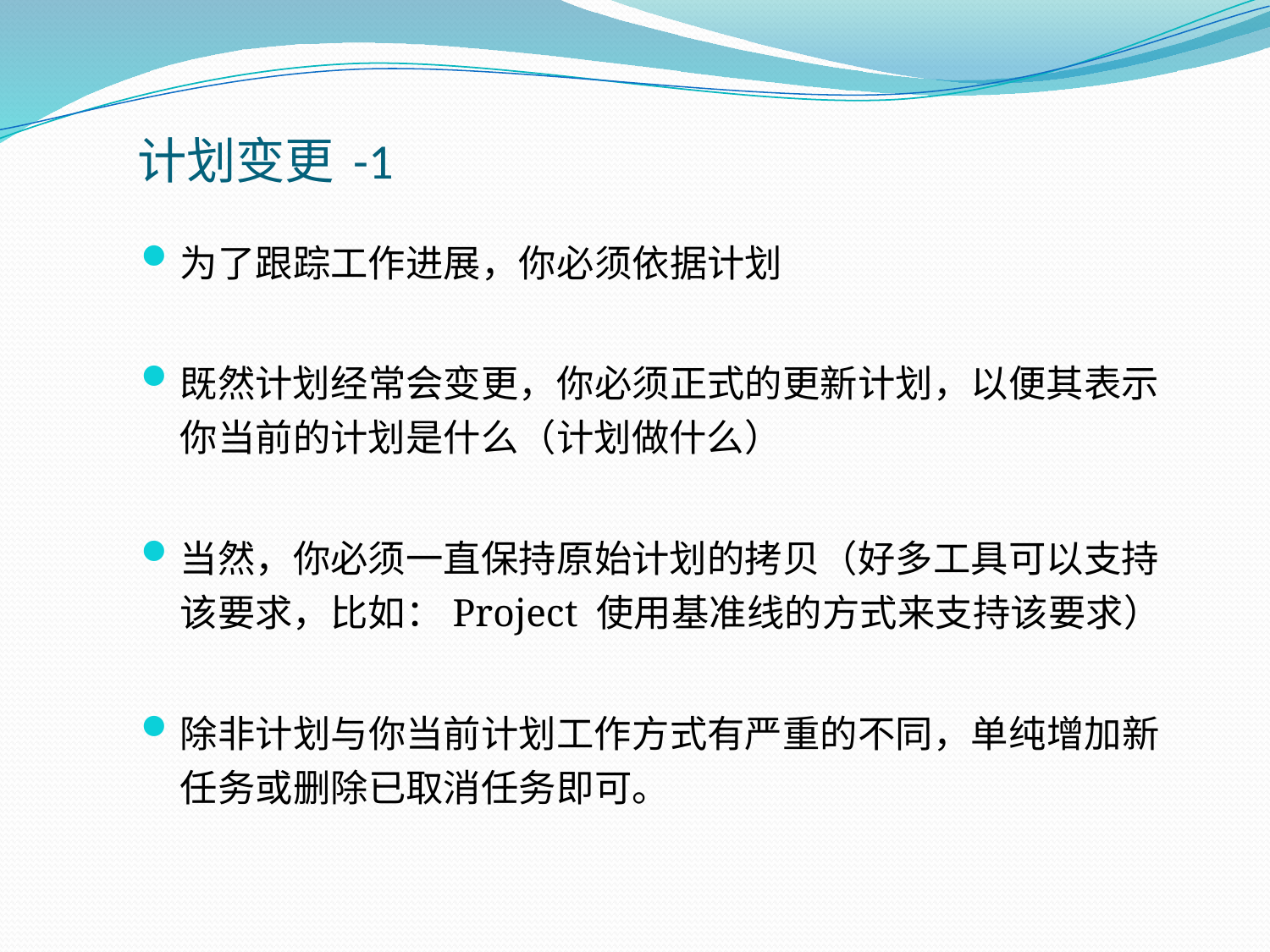

# 计划变更 -1
为了跟踪工作进展，你必须依据计划

既然计划经常会变更，你必须正式的更新计划，以便其表示你当前的计划是什么（计划做什么）

当然，你必须一直保持原始计划的拷贝（好多工具可以支持该要求，比如：Project 使用基准线的方式来支持该要求）

除非计划与你当前计划工作方式有严重的不同，单纯增加新任务或删除已取消任务即可。